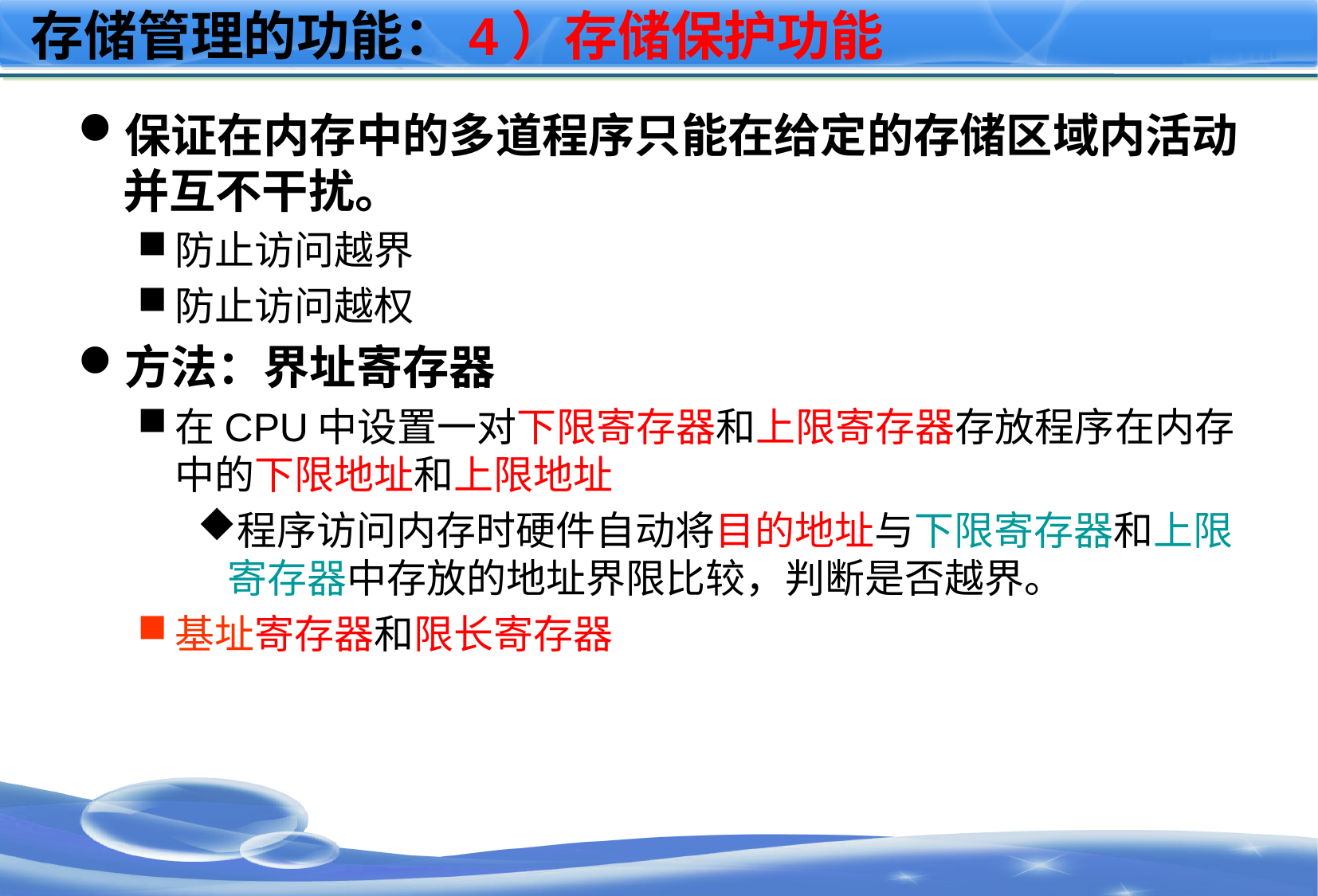

# 存储管理的功能：4）存储保护功能
保证在内存中的多道程序只能在给定的存储区域内活动并互不干扰。
防止访问越界
防止访问越权
方法：界址寄存器
在CPU中设置一对下限寄存器和上限寄存器存放程序在内存中的下限地址和上限地址
程序访问内存时硬件自动将目的地址与下限寄存器和上限寄存器中存放的地址界限比较，判断是否越界。
基址寄存器和限长寄存器